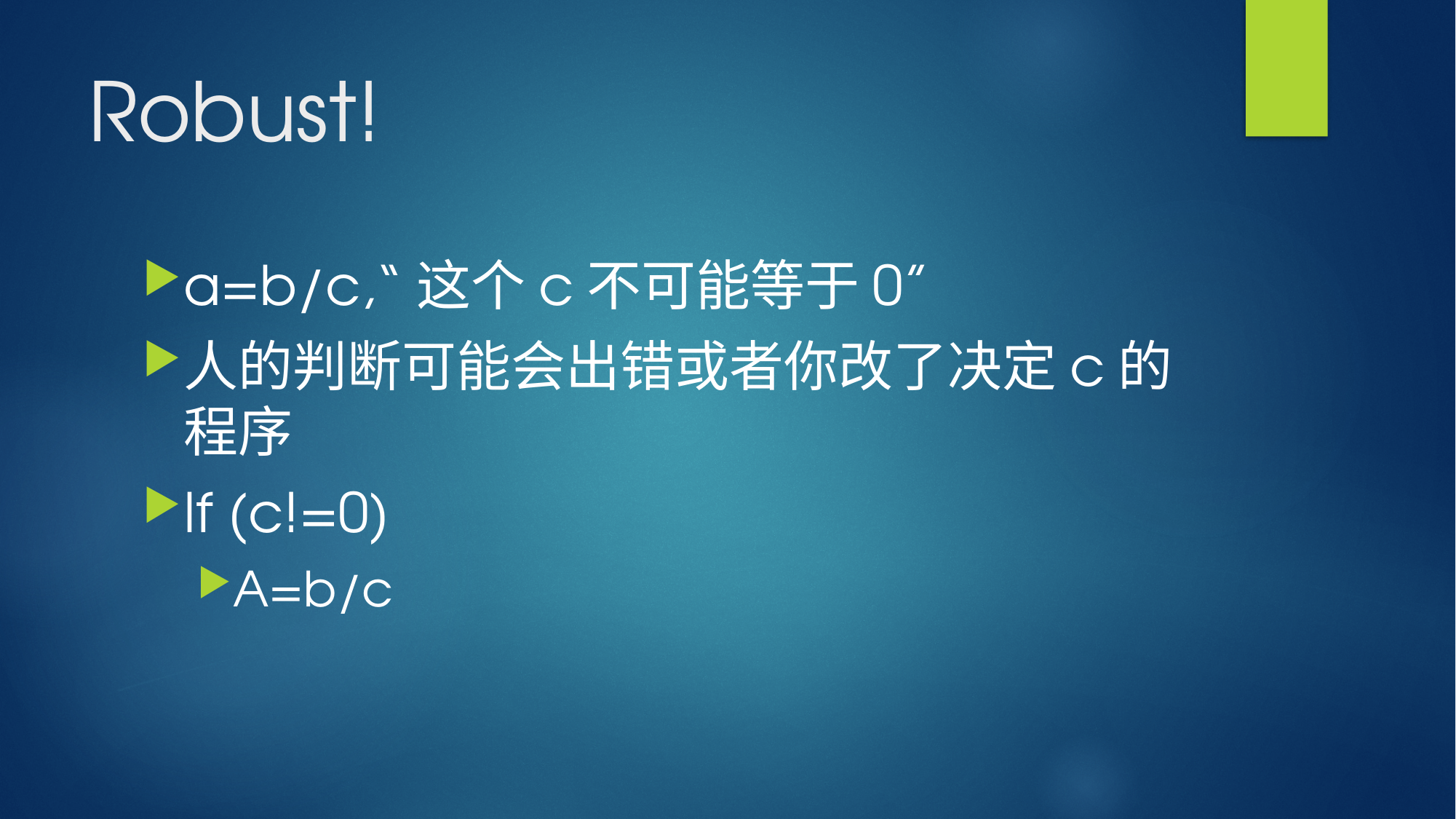

# Robust!
a=b/c,“这个c不可能等于0”
人的判断可能会出错或者你改了决定c的程序
If (c!=0)
A=b/c